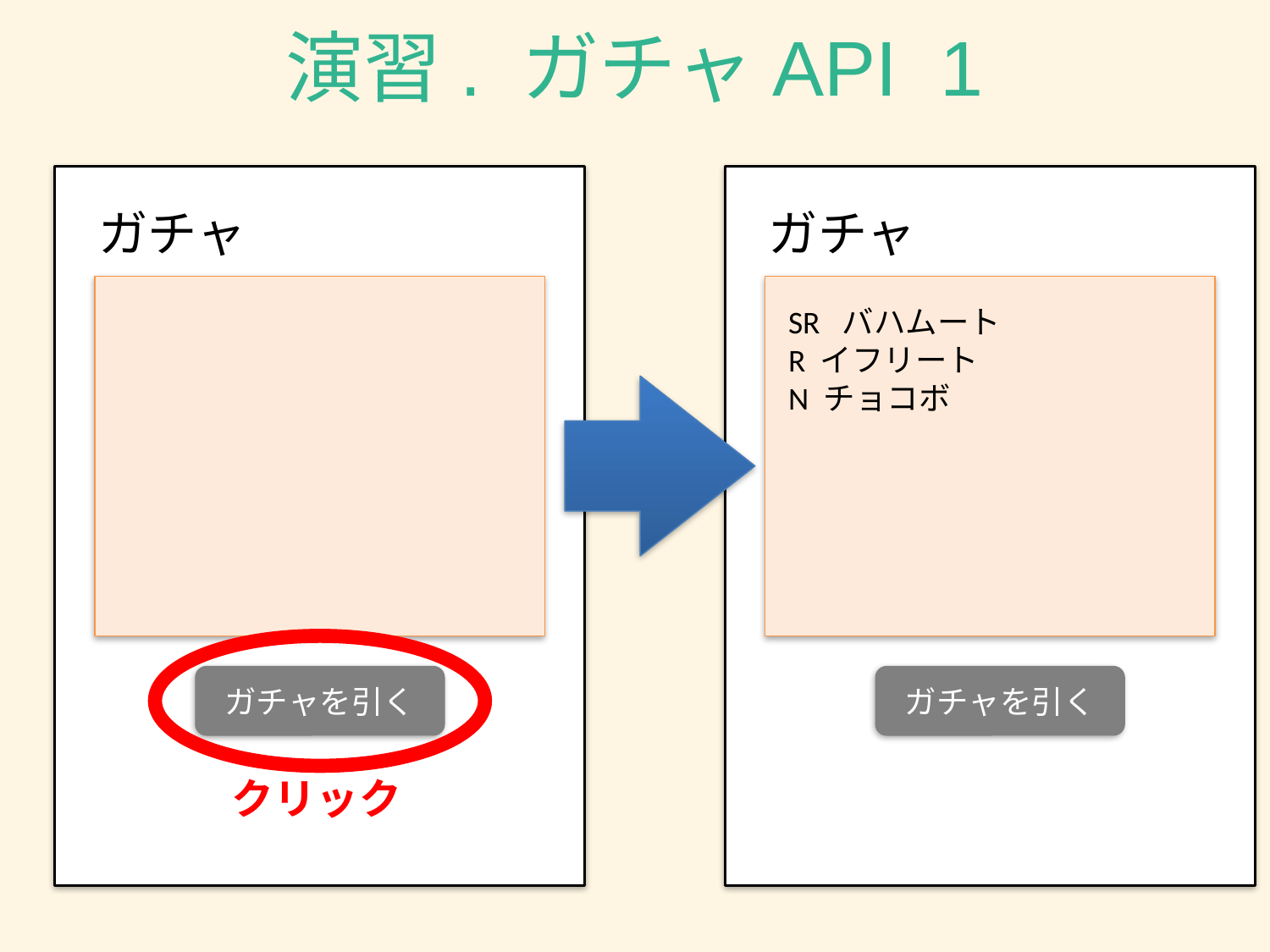

# 演習. ガチャAPI  1

ガチャ
ガチャ

SR  バハムート
R イフリート
N チョコボ

ガチャを引く
ガチャを引く
クリック